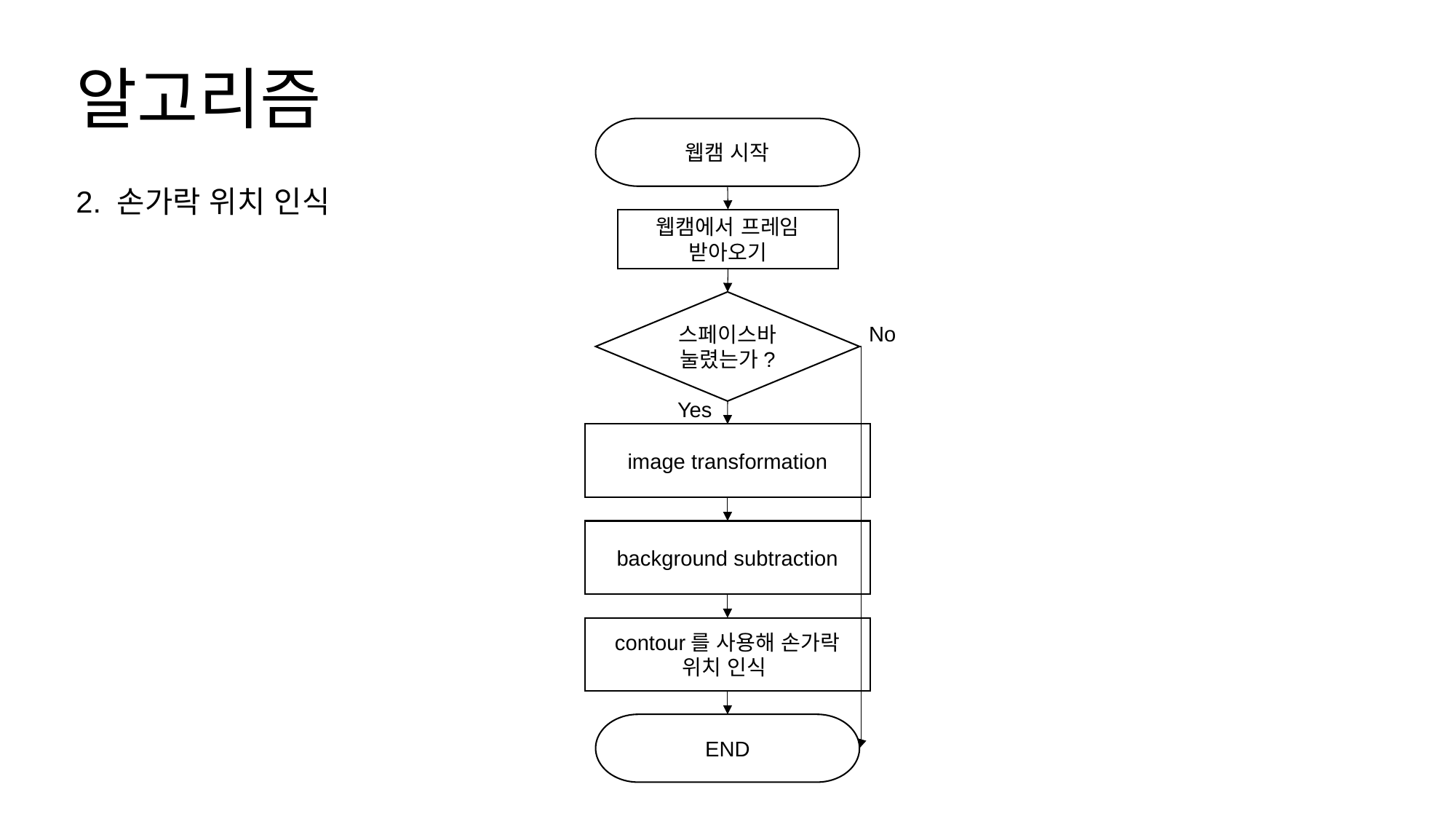

알고리즘
웹캠 시작
웹캠에서 프레임
받아오기
스페이스바눌렸는가?
No
Yes
image transformation
background subtraction
contour를 사용해 손가락
위치 인식
END
2. 손가락 위치 인식